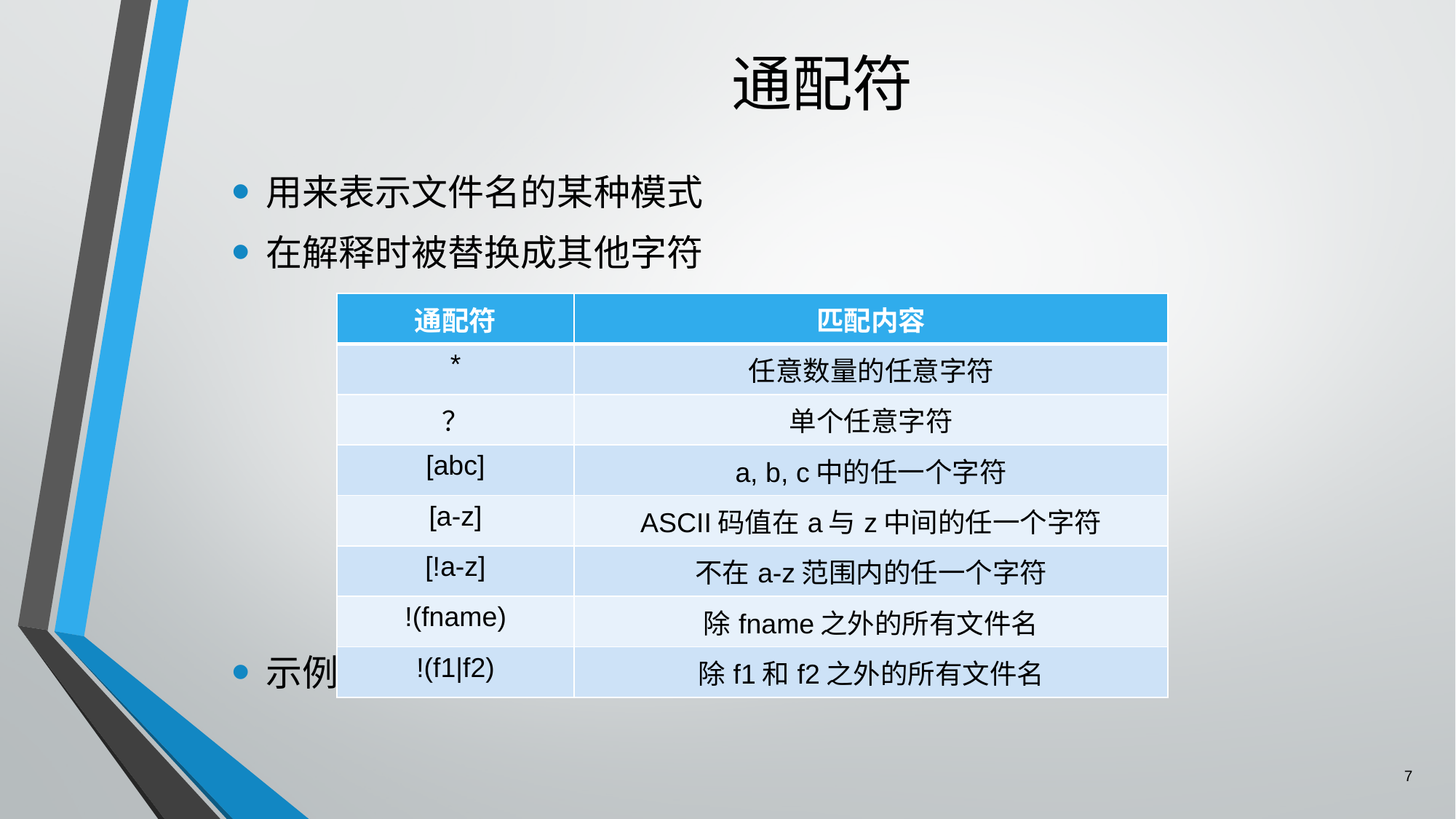

# 通配符
用来表示文件名的某种模式
在解释时被替换成其他字符

示例：
| 通配符 | 匹配内容 |
| --- | --- |
| \* | 任意数量的任意字符 |
| ？ | 单个任意字符 |
| [abc] | a, b, c中的任一个字符 |
| [a-z] | ASCII码值在a与z中间的任一个字符 |
| [!a-z] | 不在a-z范围内的任一个字符 |
| !(fname) | 除fname之外的所有文件名 |
| !(f1|f2) | 除f1和f2之外的所有文件名 |
7